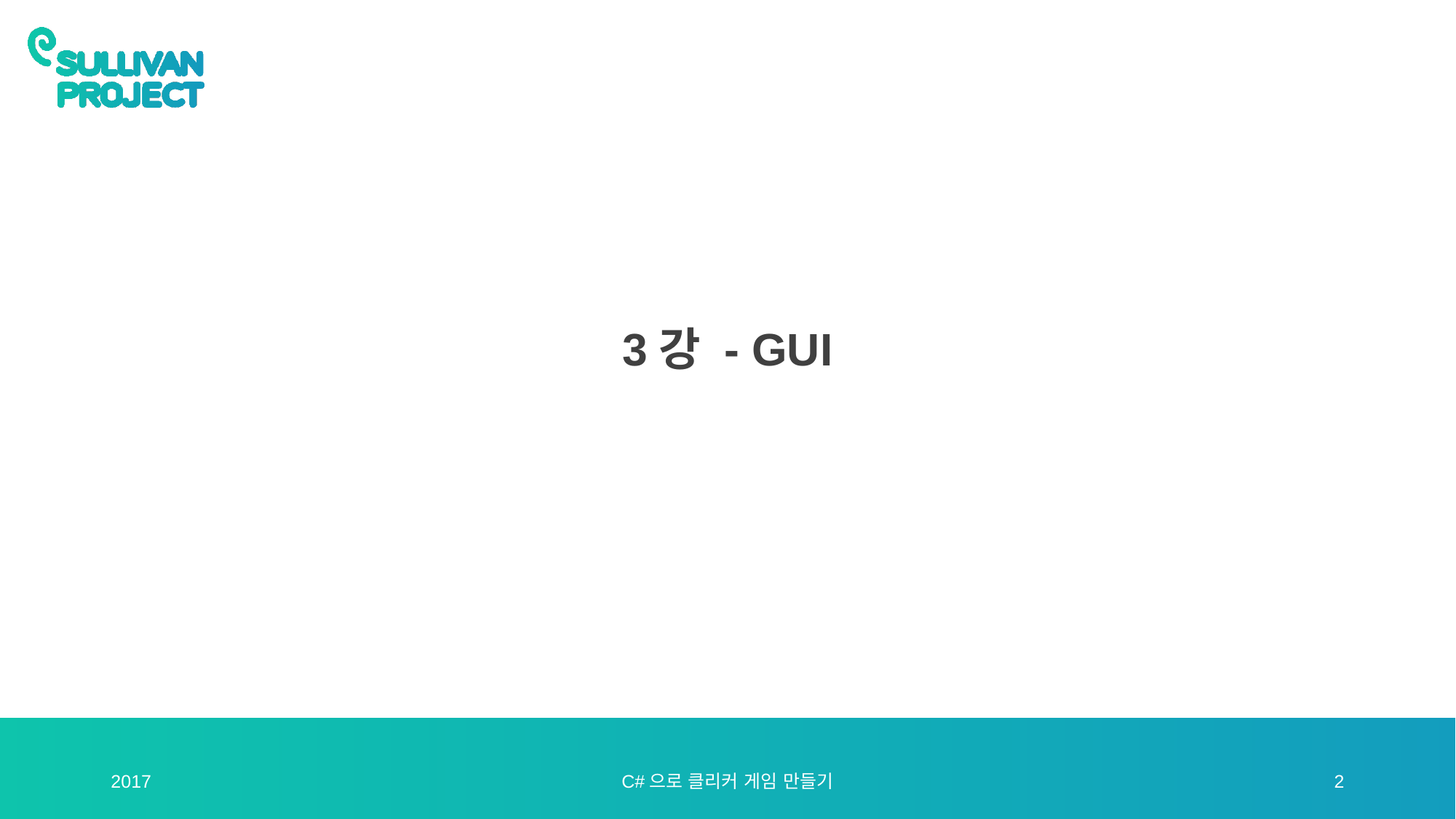

# 3강 - GUI

2017
C#으로 클리커 게임 만들기
2